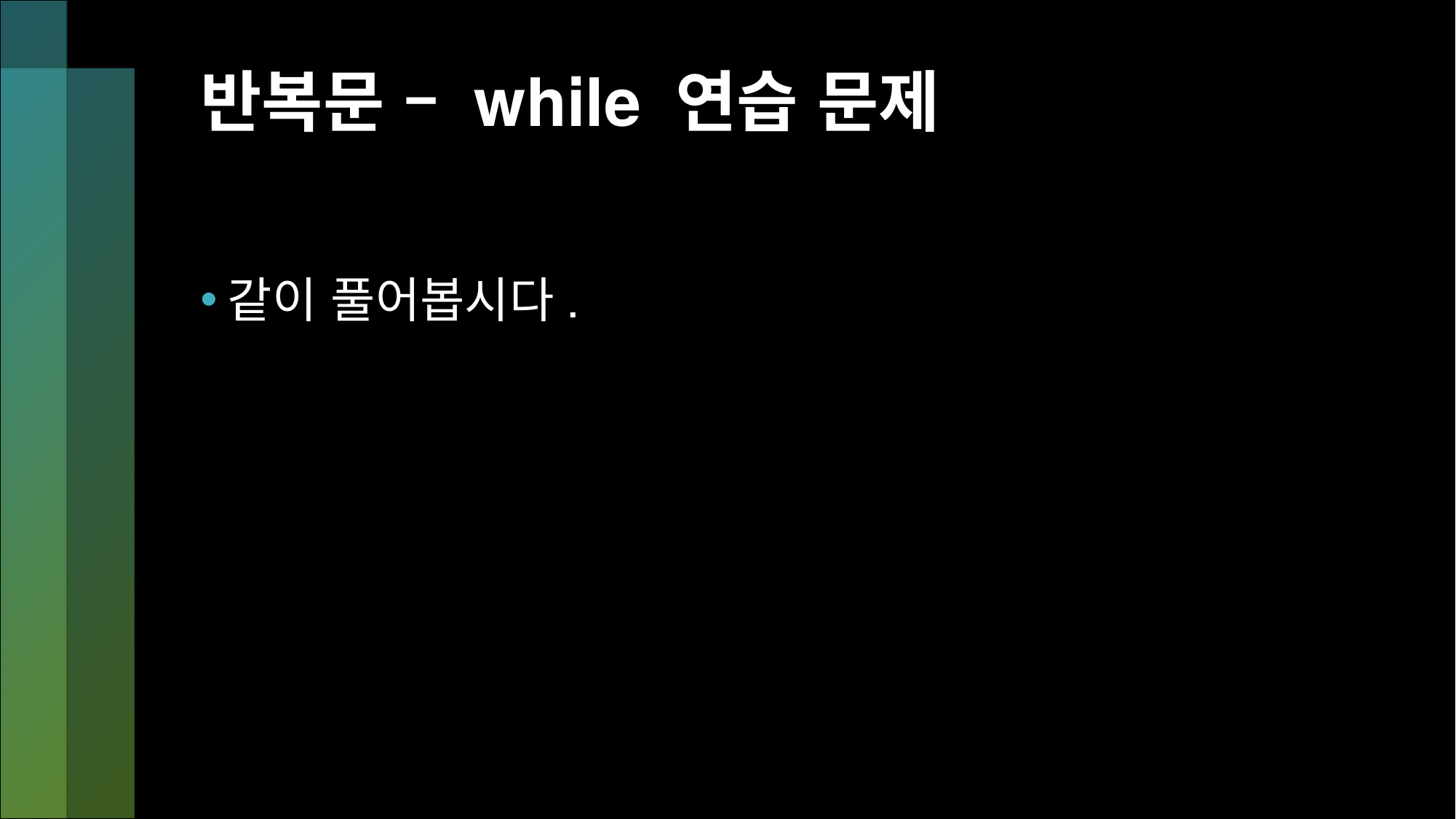

# 반복문 – while 연습 문제
같이 풀어봅시다.